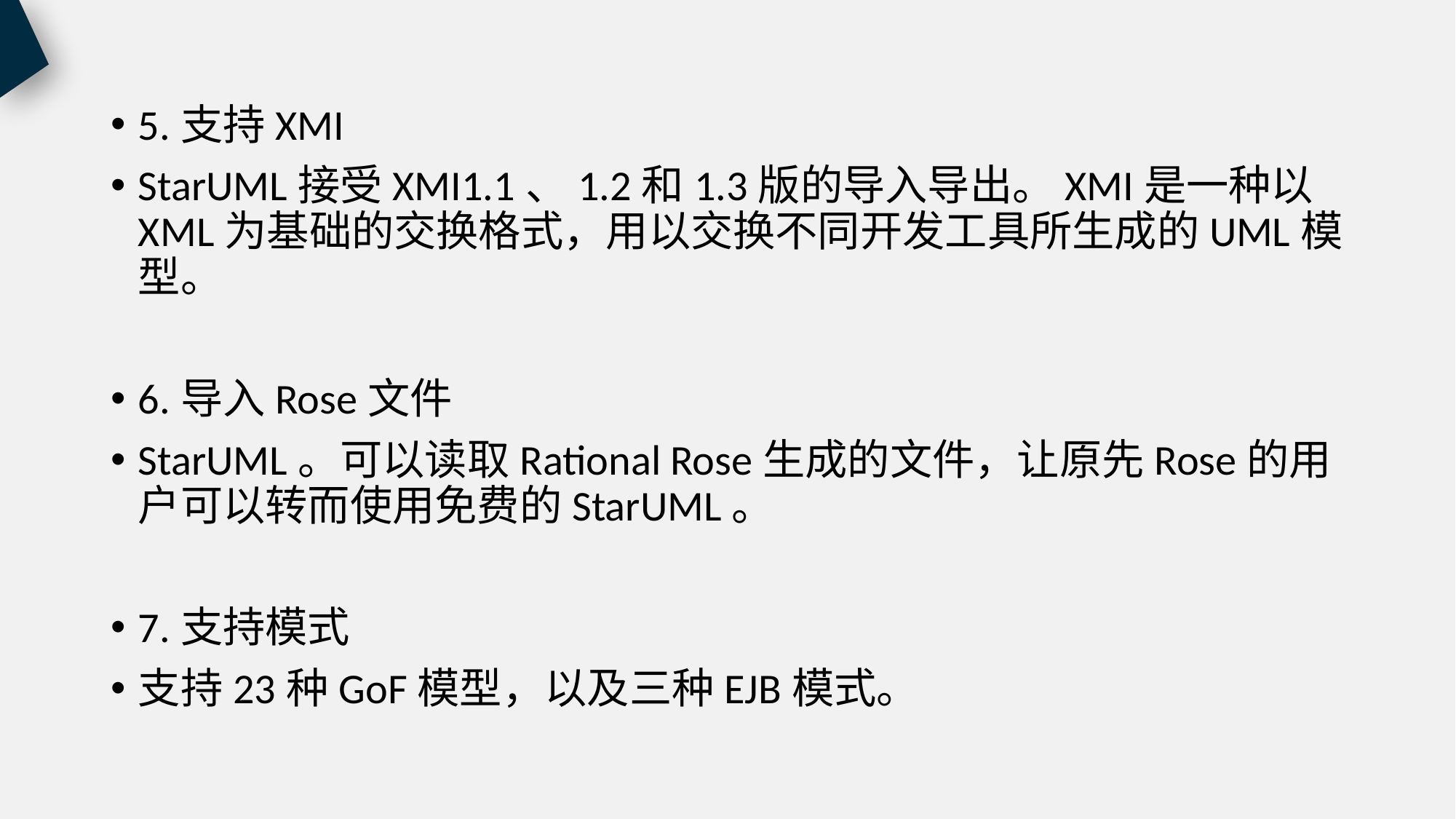

5.支持XMI
StarUML接受XMI1.1、1.2和1.3版的导入导出。XMI是一种以XML为基础的交换格式，用以交换不同开发工具所生成的UML模型。

6.导入Rose文件
StarUML。可以读取Rational Rose生成的文件，让原先Rose的用户可以转而使用免费的StarUML。

7.支持模式
支持23种GoF模型，以及三种EJB模式。